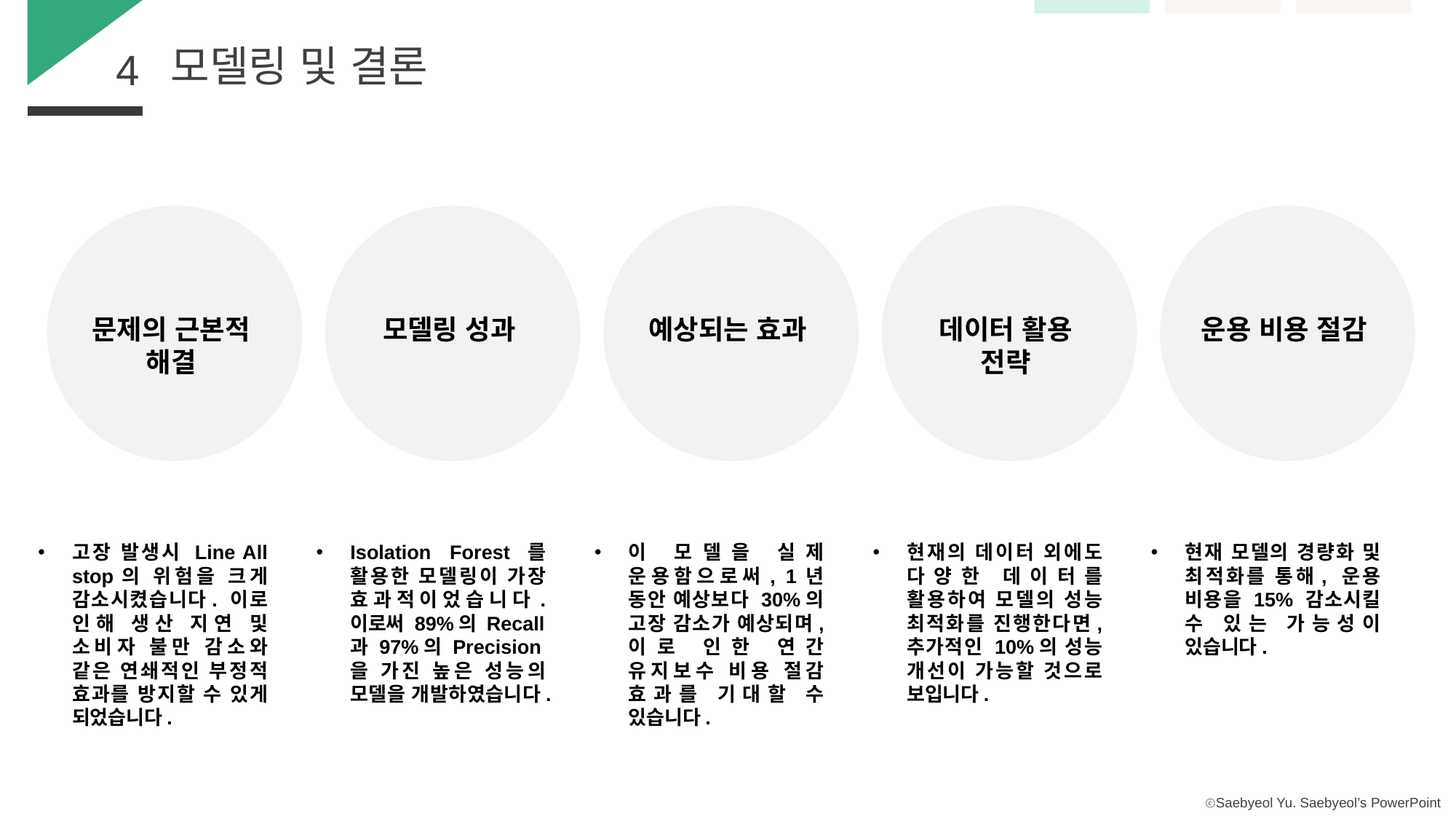

모델링 및 결론
4

문제의 근본적
해결
모델링 성과
예상되는 효과
데이터 활용
전략
운용 비용 절감
고장 발생시 Line All stop의 위험을 크게 감소시켰습니다. 이로 인해 생산 지연 및 소비자 불만 감소와 같은 연쇄적인 부정적 효과를 방지할 수 있게 되었습니다.
Isolation Forest를 활용한 모델링이 가장 효과적이었습니다. 이로써 89%의 Recall과 97%의 Precision을 가진 높은 성능의 모델을 개발하였습니다.
이 모델을 실제 운용함으로써, 1년 동안 예상보다 30%의 고장 감소가 예상되며, 이로 인한 연간 유지보수 비용 절감 효과를 기대할 수 있습니다.
현재의 데이터 외에도 다양한 데이터를 활용하여 모델의 성능 최적화를 진행한다면, 추가적인 10%의 성능 개선이 가능할 것으로 보입니다.
현재 모델의 경량화 및 최적화를 통해, 운용 비용을 15% 감소시킬 수 있는 가능성이 있습니다.